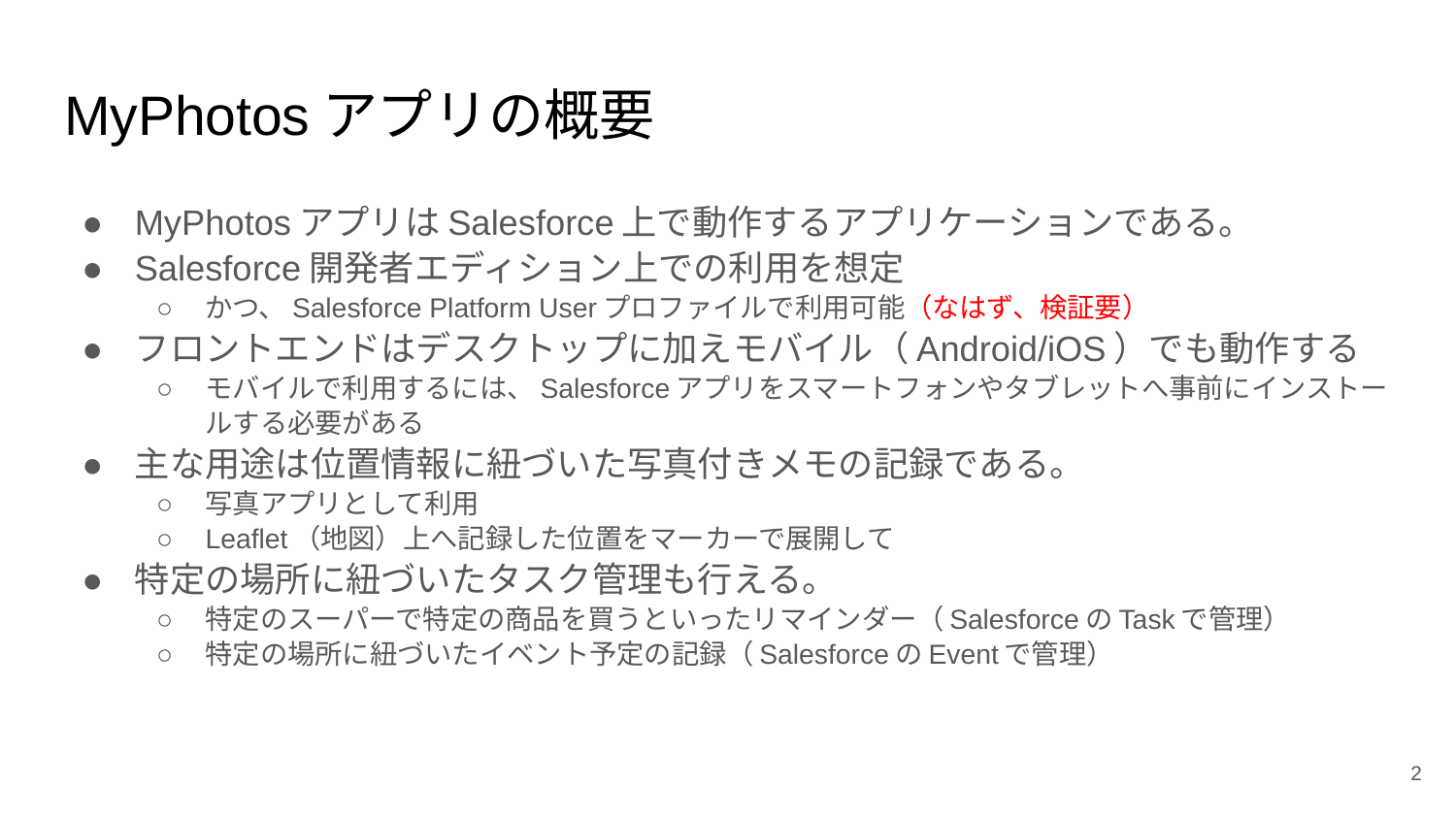

# MyPhotosアプリの概要
MyPhotosアプリはSalesforce上で動作するアプリケーションである。
Salesforce開発者エディション上での利用を想定
かつ、Salesforce Platform Userプロファイルで利用可能（なはず、検証要）
フロントエンドはデスクトップに加えモバイル（Android/iOS）でも動作する
モバイルで利用するには、Salesforceアプリをスマートフォンやタブレットへ事前にインストールする必要がある
主な用途は位置情報に紐づいた写真付きメモの記録である。
写真アプリとして利用
Leaflet（地図）上へ記録した位置をマーカーで展開して
特定の場所に紐づいたタスク管理も行える。
特定のスーパーで特定の商品を買うといったリマインダー（SalesforceのTaskで管理）
特定の場所に紐づいたイベント予定の記録（SalesforceのEventで管理）

2